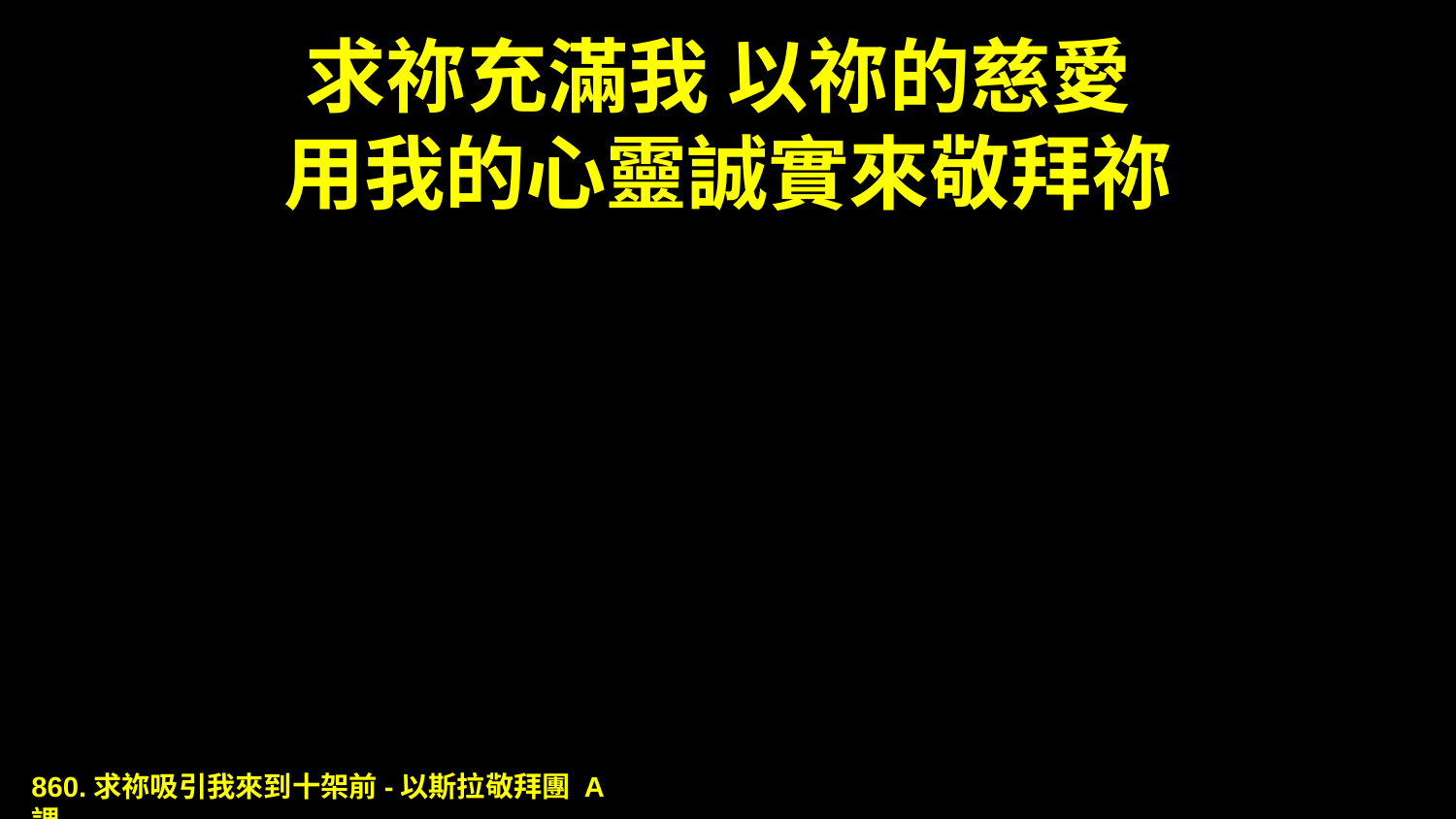

# 求祢充滿我 以祢的慈愛 用我的心靈誠實來敬拜祢
860.求祢吸引我來到十架前-以斯拉敬拜團 A調